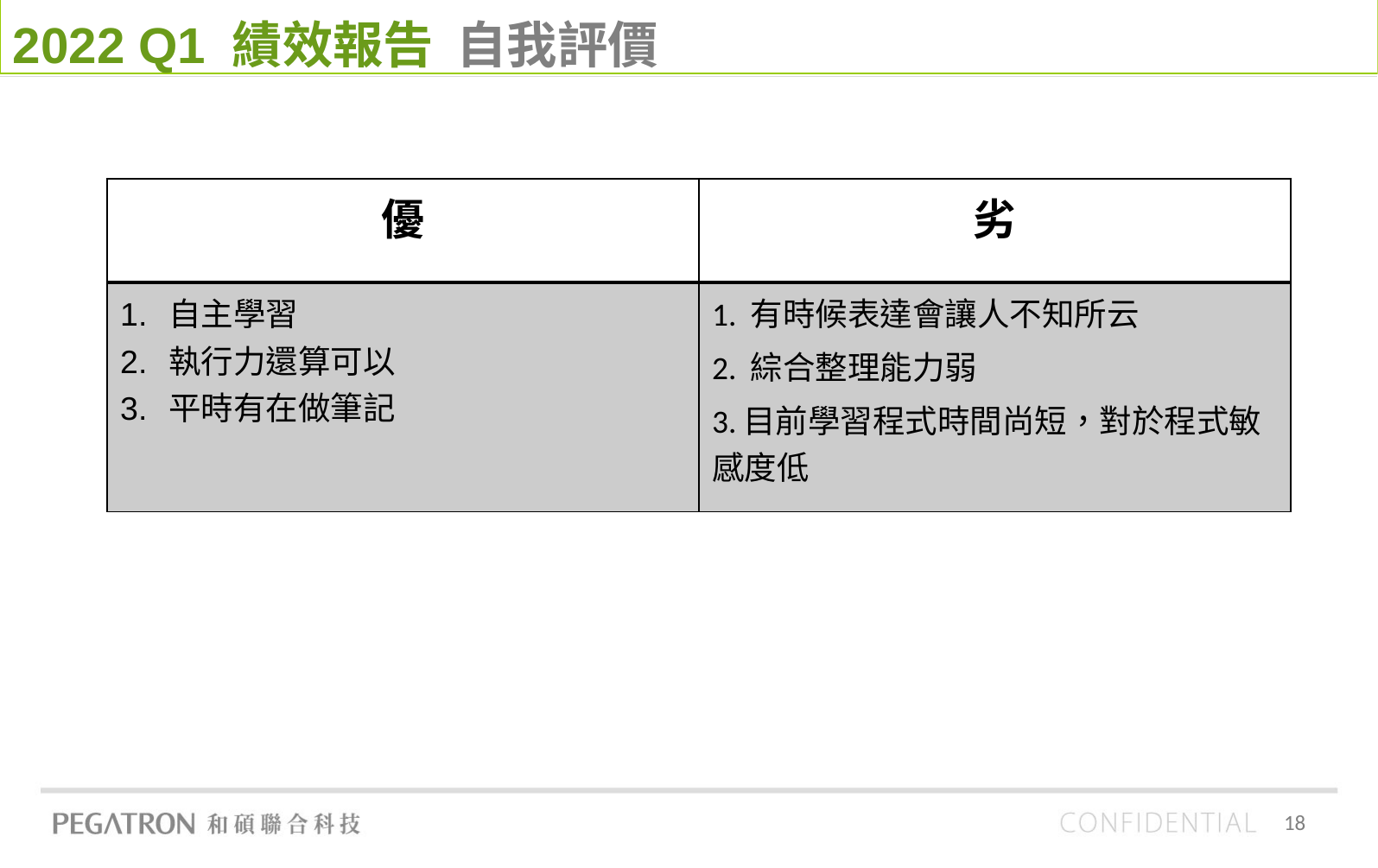

2022 Q1 績效報告  自我評價

| 優 | 劣 |
| --- | --- |
| 自主學習 執行力還算可以 平時有在做筆記 | 1. 有時候表達會讓人不知所云 2. 綜合整理能力弱 3.目前學習程式時間尚短，對於程式敏感度低 |
18